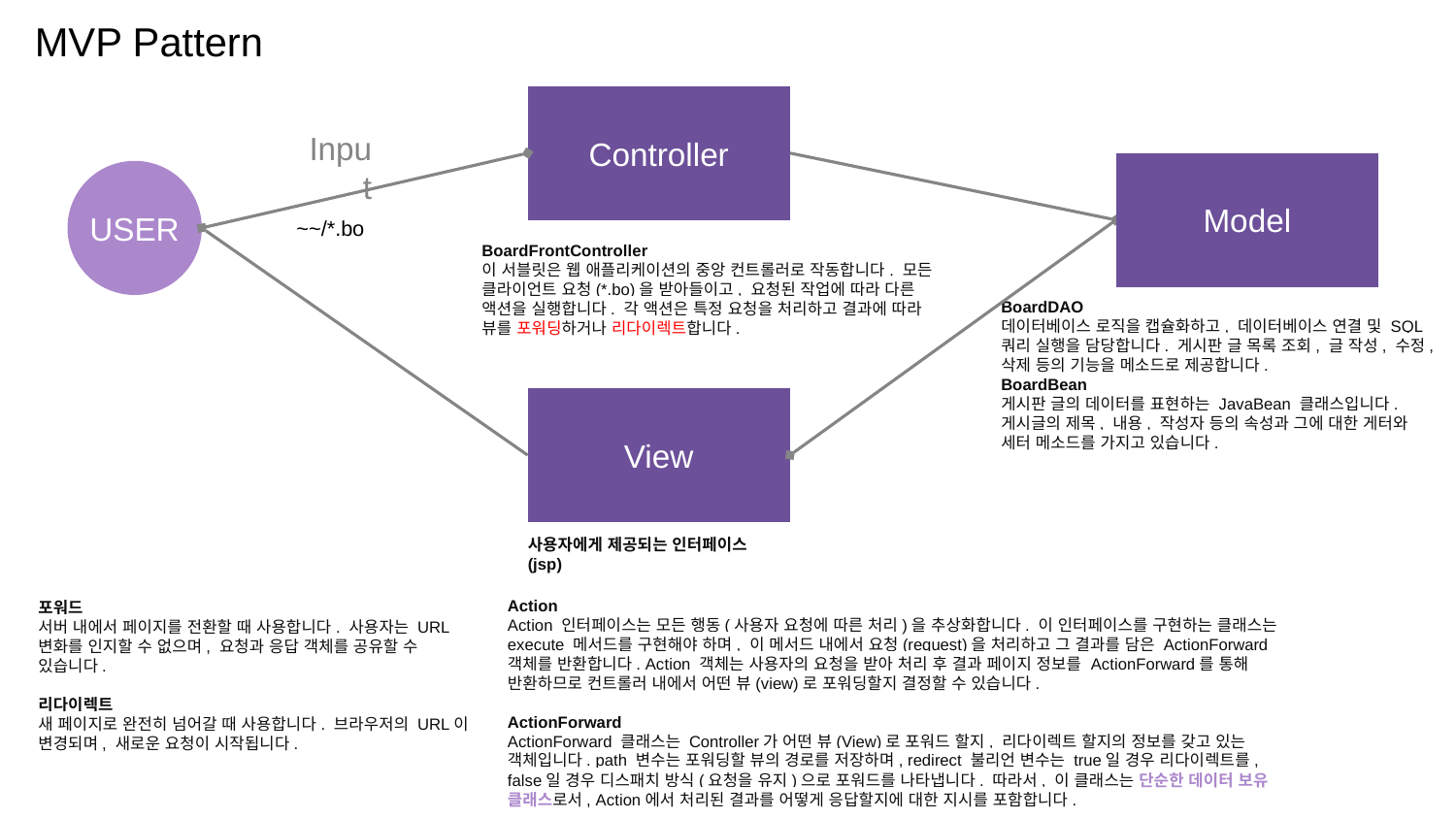

MVP Pattern

Controller
Input

~~/*.bo
Model
USER
BoardFrontController
이 서블릿은 웹 애플리케이션의 중앙 컨트롤러로 작동합니다. 모든 클라이언트 요청(*.bo)을 받아들이고, 요청된 작업에 따라 다른 액션을 실행합니다. 각 액션은 특정 요청을 처리하고 결과에 따라 뷰를 포워딩하거나 리다이렉트합니다.
BoardDAO
데이터베이스 로직을 캡슐화하고, 데이터베이스 연결 및 SQL 쿼리 실행을 담당합니다. 게시판 글 목록 조회, 글 작성, 수정, 삭제 등의 기능을 메소드로 제공합니다.
BoardBean
게시판 글의 데이터를 표현하는 JavaBean 클래스입니다. 게시글의 제목, 내용, 작성자 등의 속성과 그에 대한 게터와 세터 메소드를 가지고 있습니다.

View
사용자에게 제공되는 인터페이스 (jsp)
Action
Action 인터페이스는 모든 행동(사용자 요청에 따른 처리)을 추상화합니다. 이 인터페이스를 구현하는 클래스는 execute 메서드를 구현해야 하며, 이 메서드 내에서 요청(request)을 처리하고 그 결과를 담은 ActionForward 객체를 반환합니다. Action 객체는 사용자의 요청을 받아 처리 후 결과 페이지 정보를 ActionForward를 통해 반환하므로 컨트롤러 내에서 어떤 뷰(view)로 포워딩할지 결정할 수 있습니다.

ActionForward
ActionForward 클래스는 Controller가 어떤 뷰(View)로 포워드 할지, 리다이렉트 할지의 정보를 갖고 있는 객체입니다. path 변수는 포워딩할 뷰의 경로를 저장하며, redirect 불리언 변수는 true일 경우 리다이렉트를, false일 경우 디스패치 방식(요청을 유지)으로 포워드를 나타냅니다. 따라서, 이 클래스는 단순한 데이터 보유 클래스로서, Action에서 처리된 결과를 어떻게 응답할지에 대한 지시를 포함합니다.
포워드
서버 내에서 페이지를 전환할 때 사용합니다. 사용자는 URL 변화를 인지할 수 없으며, 요청과 응답 객체를 공유할 수 있습니다.

리다이렉트
새 페이지로 완전히 넘어갈 때 사용합니다. 브라우저의 URL이 변경되며, 새로운 요청이 시작됩니다.